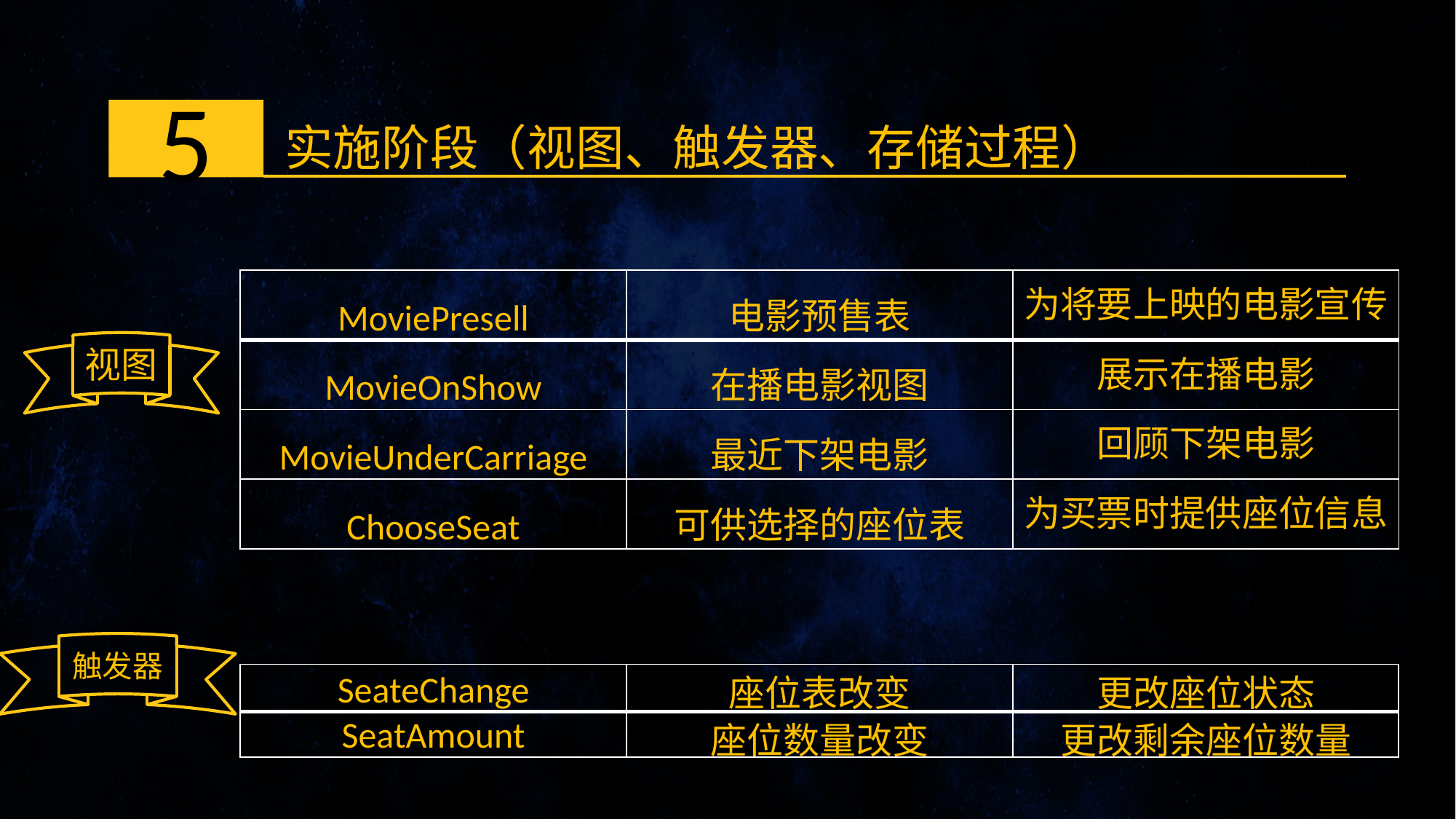

5
实施阶段（视图、触发器、存储过程）
| MoviePresell | 电影预售表 | 为将要上映的电影宣传 |
| --- | --- | --- |
| MovieOnShow | 在播电影视图 | 展示在播电影 |
| MovieUnderCarriage | 最近下架电影 | 回顾下架电影 |
| ChooseSeat | 可供选择的座位表 | 为买票时提供座位信息 |
视图
触发器
| SeateChange | 座位表改变 | 更改座位状态 |
| --- | --- | --- |
| SeatAmount | 座位数量改变 | 更改剩余座位数量 |